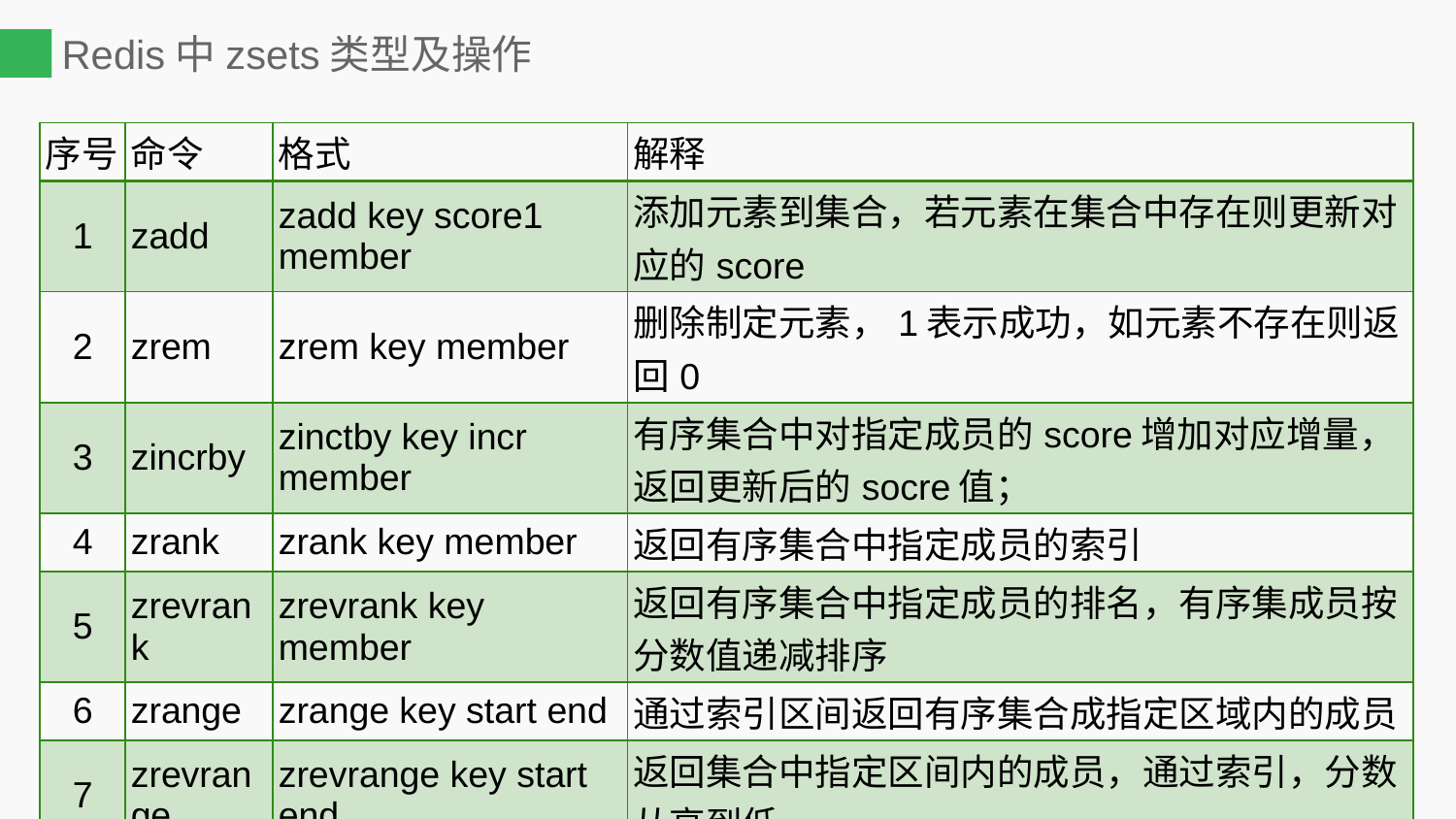

# Redis中zsets类型及操作
| 序号 | 命令 | 格式 | 解释 |
| --- | --- | --- | --- |
| 1 | zadd | zadd key score1 member | 添加元素到集合，若元素在集合中存在则更新对应的score |
| 2 | zrem | zrem key member | 删除制定元素，1表示成功，如元素不存在则返回0 |
| 3 | zincrby | zinctby key incr member | 有序集合中对指定成员的score增加对应增量，返回更新后的socre值； |
| 4 | zrank | zrank key member | 返回有序集合中指定成员的索引 |
| 5 | zrevrank | zrevrank key member | 返回有序集合中指定成员的排名，有序集成员按分数值递减排序 |
| 6 | zrange | zrange key start end | 通过索引区间返回有序集合成指定区域内的成员 |
| 7 | zrevrange | zrevrange key start end | 返回集合中指定区间内的成员，通过索引，分数从高到低 |